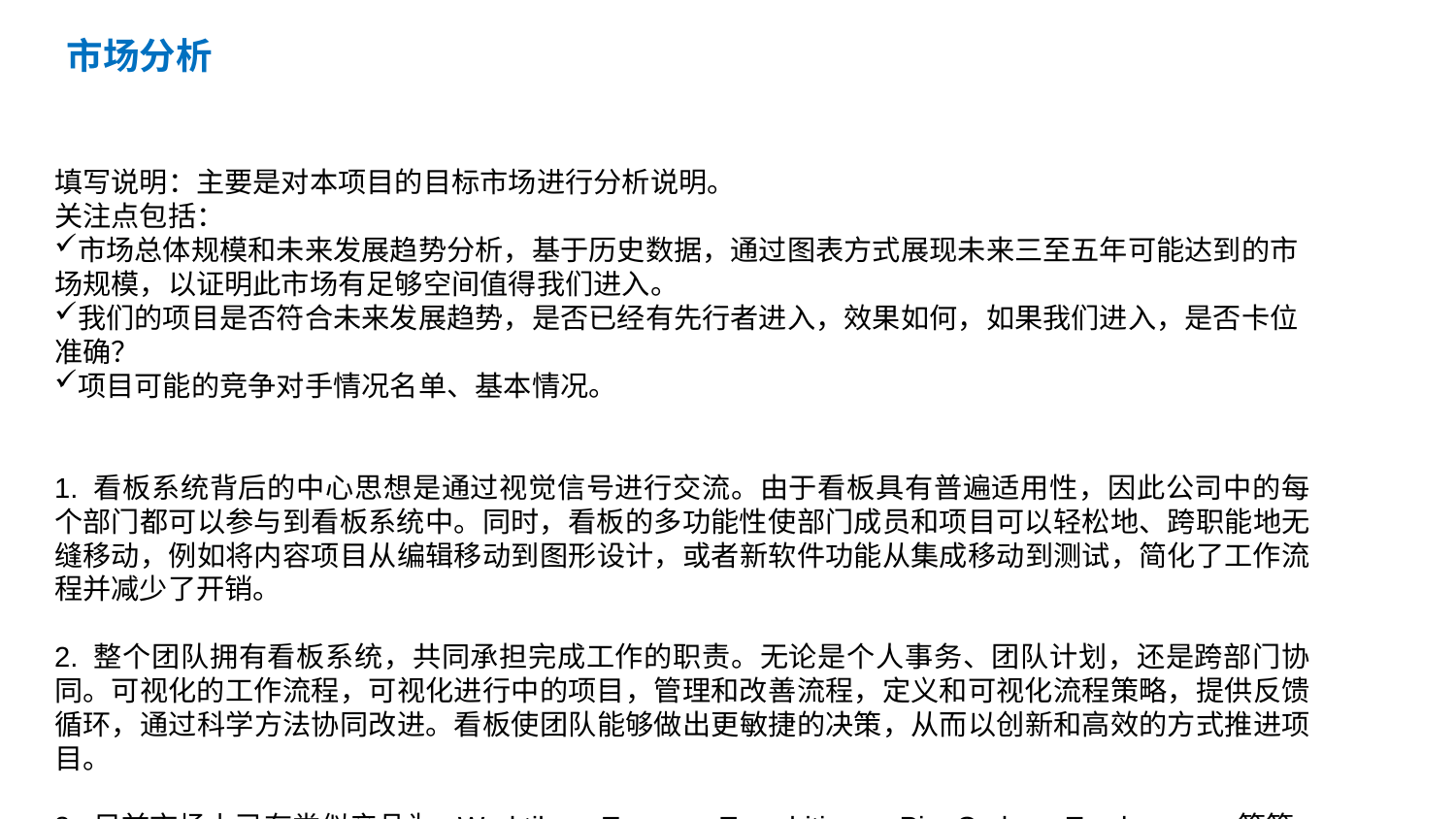

目 录
市场分析
填写说明：主要是对本项目的目标市场进行分析说明。
关注点包括：
市场总体规模和未来发展趋势分析，基于历史数据，通过图表方式展现未来三至五年可能达到的市场规模，以证明此市场有足够空间值得我们进入。
我们的项目是否符合未来发展趋势，是否已经有先行者进入，效果如何，如果我们进入，是否卡位准确？
项目可能的竞争对手情况名单、基本情况。

1. 看板系统背后的中心思想是通过视觉信号进行交流。由于看板具有普遍适用性，因此公司中的每个部门都可以参与到看板系统中。同时，看板的多功能性使部门成员和项目可以轻松地、跨职能地无缝移动，例如将内容项目从编辑移动到图形设计，或者新软件功能从集成移动到测试，简化了工作流程并减少了开销。

2. 整个团队拥有看板系统，共同承担完成工作的职责。无论是个人事务、团队计划，还是跨部门协同。可视化的工作流程，可视化进行中的项目，管理和改善流程，定义和可视化流程策略，提供反馈循环，通过科学方法协同改进。看板使团队能够做出更敏捷的决策，从而以创新和高效的方式推进项目。

3. 目前市场上已有类似产品为: Worktile、Tower、Teambition、PingCode、Tapd、ones等等, 支持Kanban和Scrum两种敏捷项目管理方式，覆盖研发管理全生命周期。例如：Worktile专业版的价格为399元/人/年、旗舰版的价格为699/人/年。虽然在项目管理方面功能比较完善，但看板系统的功能略有缺失。该项目计划将项目管理系统与看板系统相结合。